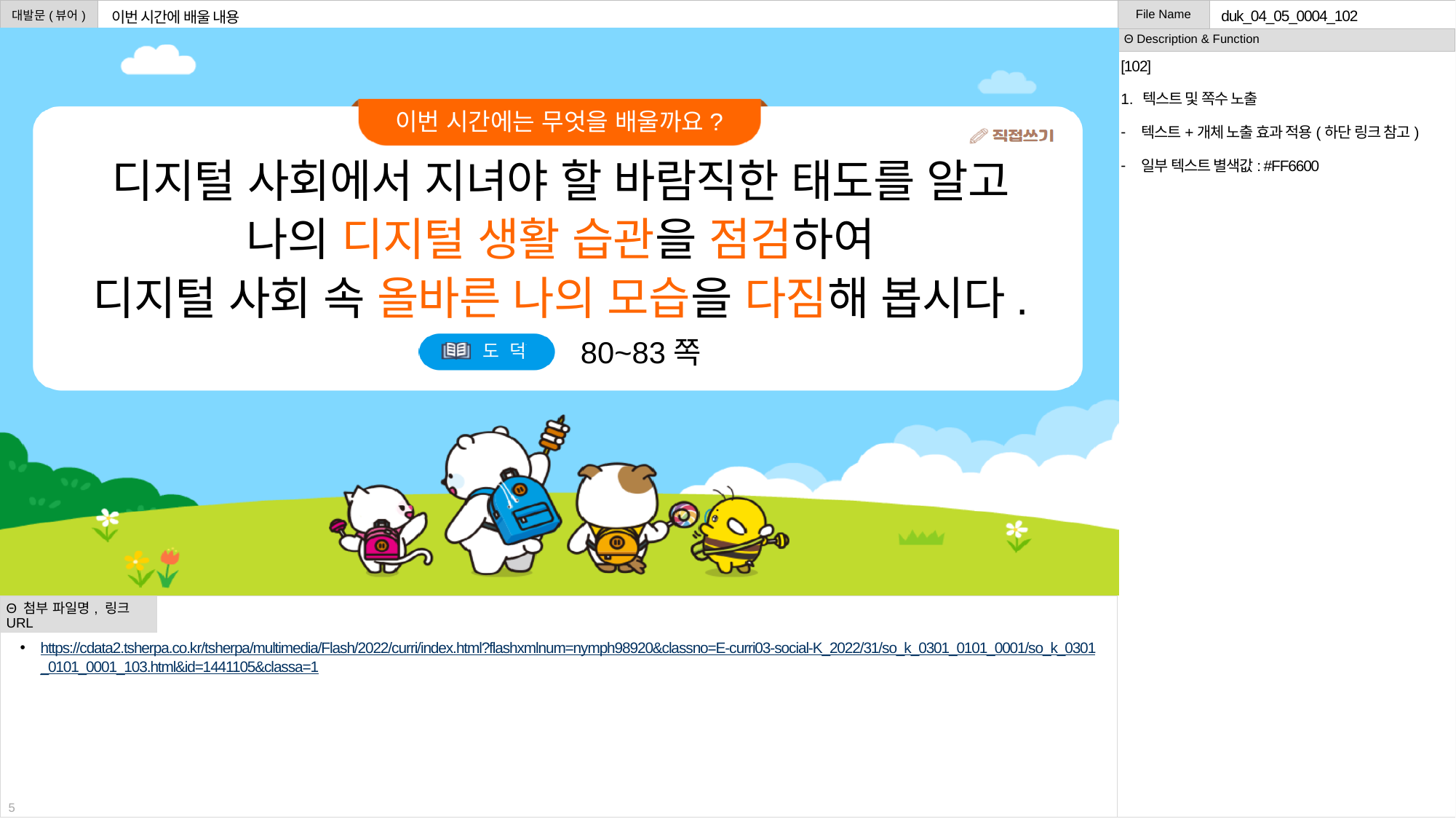

duk_04_05_0004_102
이번 시간에 배울 내용
[102]
텍스트 및 쪽수 노출
텍스트+개체 노출 효과 적용(하단 링크 참고)
일부 텍스트 별색값: #FF6600

디지털 사회에서 지녀야 할 바람직한 태도를 알고
나의 디지털 생활 습관을 점검하여
디지털 사회 속 올바른 나의 모습을 다짐해 봅시다.
80~83쪽

https://cdata2.tsherpa.co.kr/tsherpa/multimedia/Flash/2022/curri/index.html?flashxmlnum=nymph98920&classno=E-curri03-social-K_2022/31/so_k_0301_0101_0001/so_k_0301_0101_0001_103.html&id=1441105&classa=1